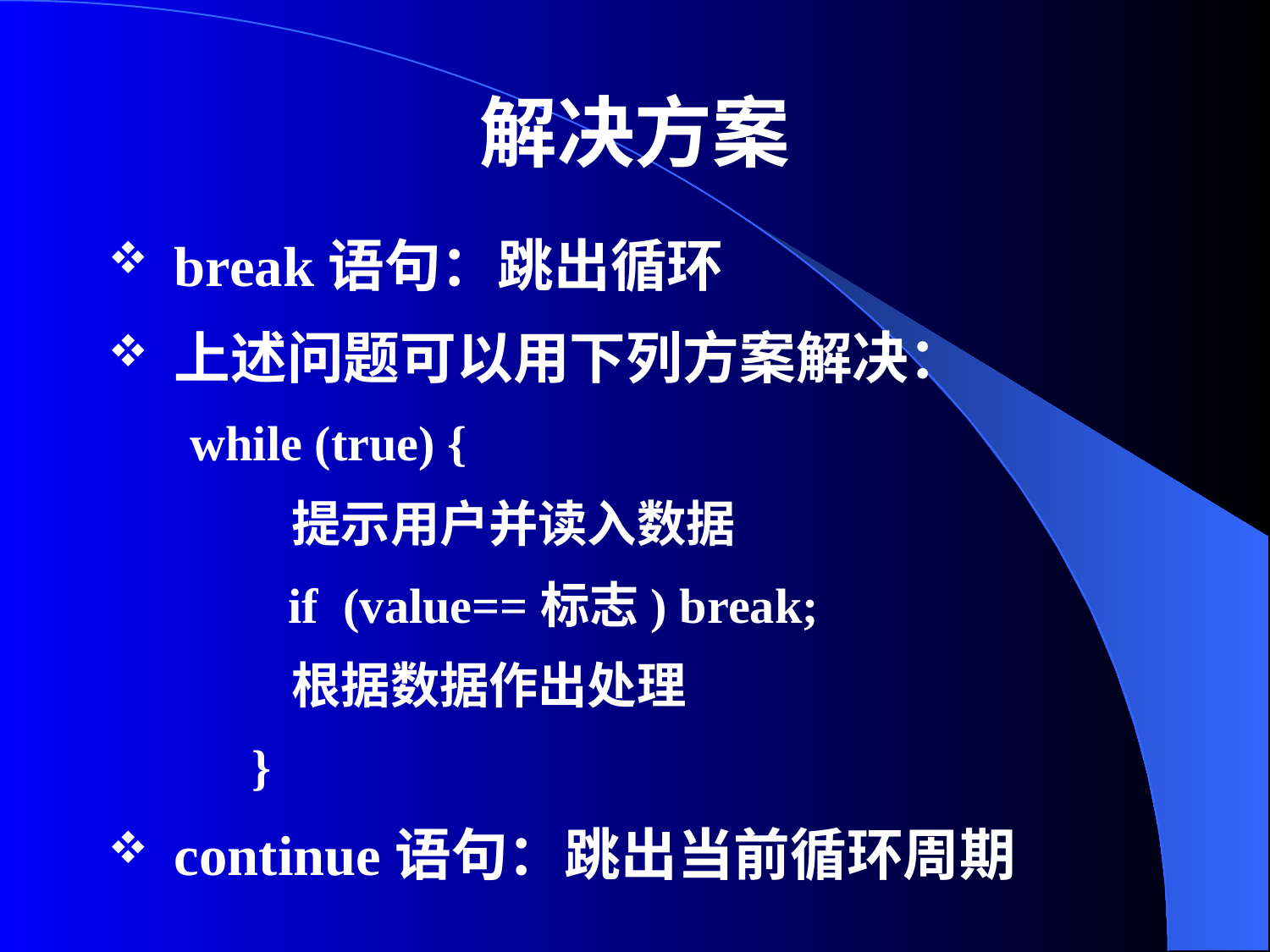

# 解决方案
break语句：跳出循环
上述问题可以用下列方案解决：
while (true) {
        提示用户并读入数据
        if  (value==标志) break;
        根据数据作出处理
     }
continue语句：跳出当前循环周期